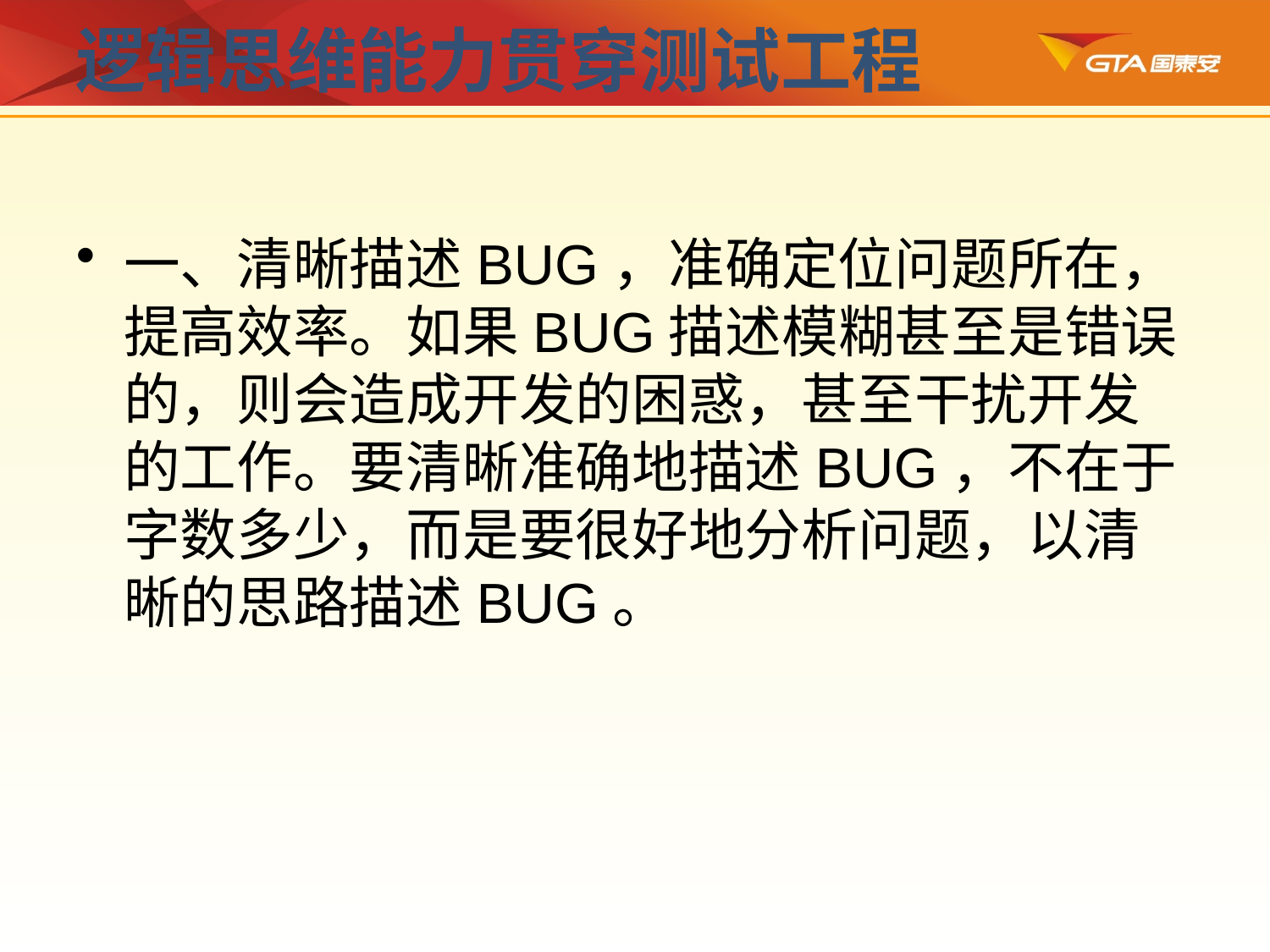

# 逻辑思维能力贯穿测试工程
一、清晰描述BUG，准确定位问题所在，提高效率。如果BUG描述模糊甚至是错误的，则会造成开发的困惑，甚至干扰开发的工作。要清晰准确地描述BUG，不在于字数多少，而是要很好地分析问题，以清晰的思路描述BUG。